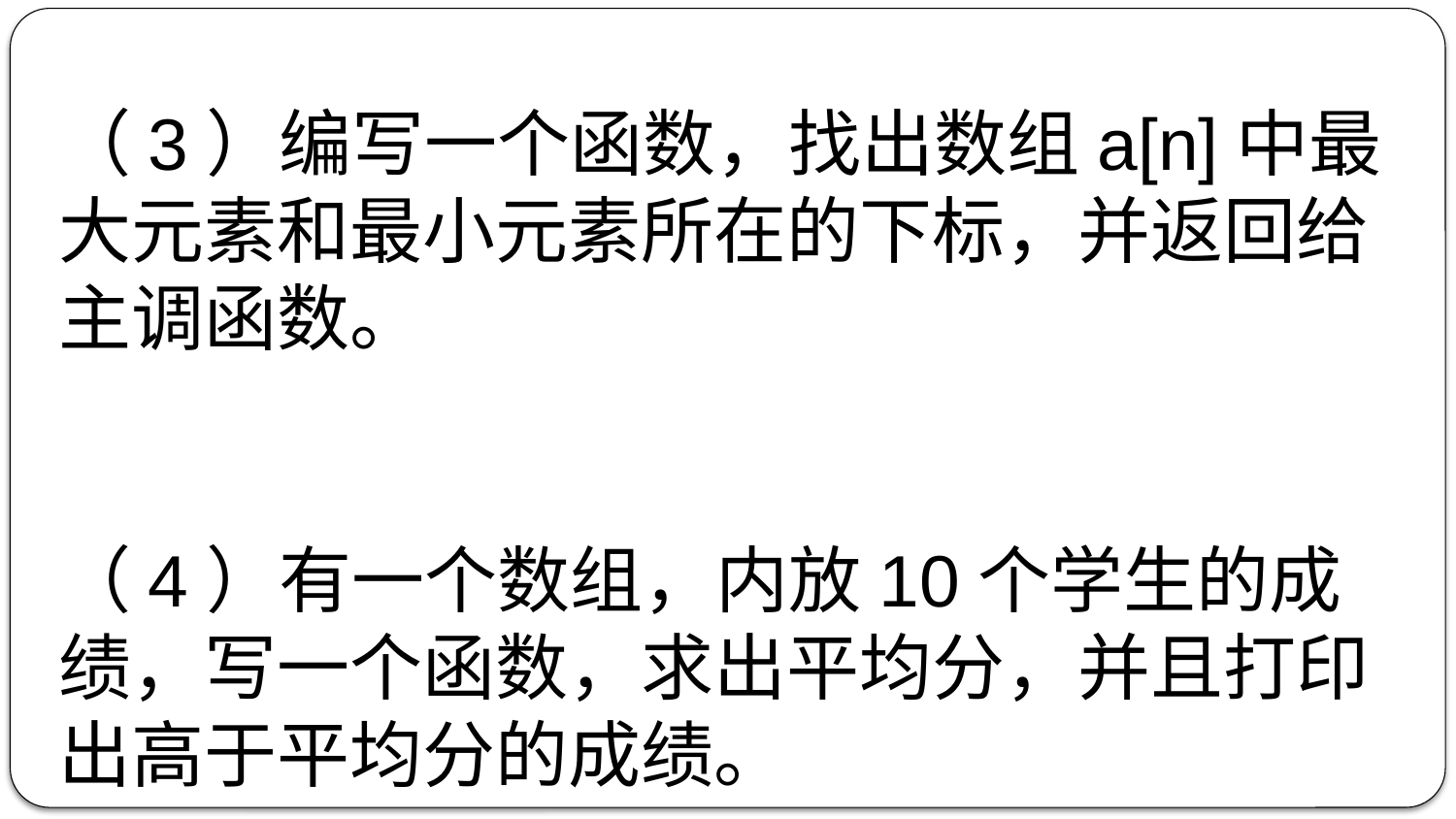

（3）编写一个函数，找出数组a[n]中最大元素和最小元素所在的下标，并返回给主调函数。

（4）有一个数组，内放10个学生的成绩，写一个函数，求出平均分，并且打印出高于平均分的成绩。